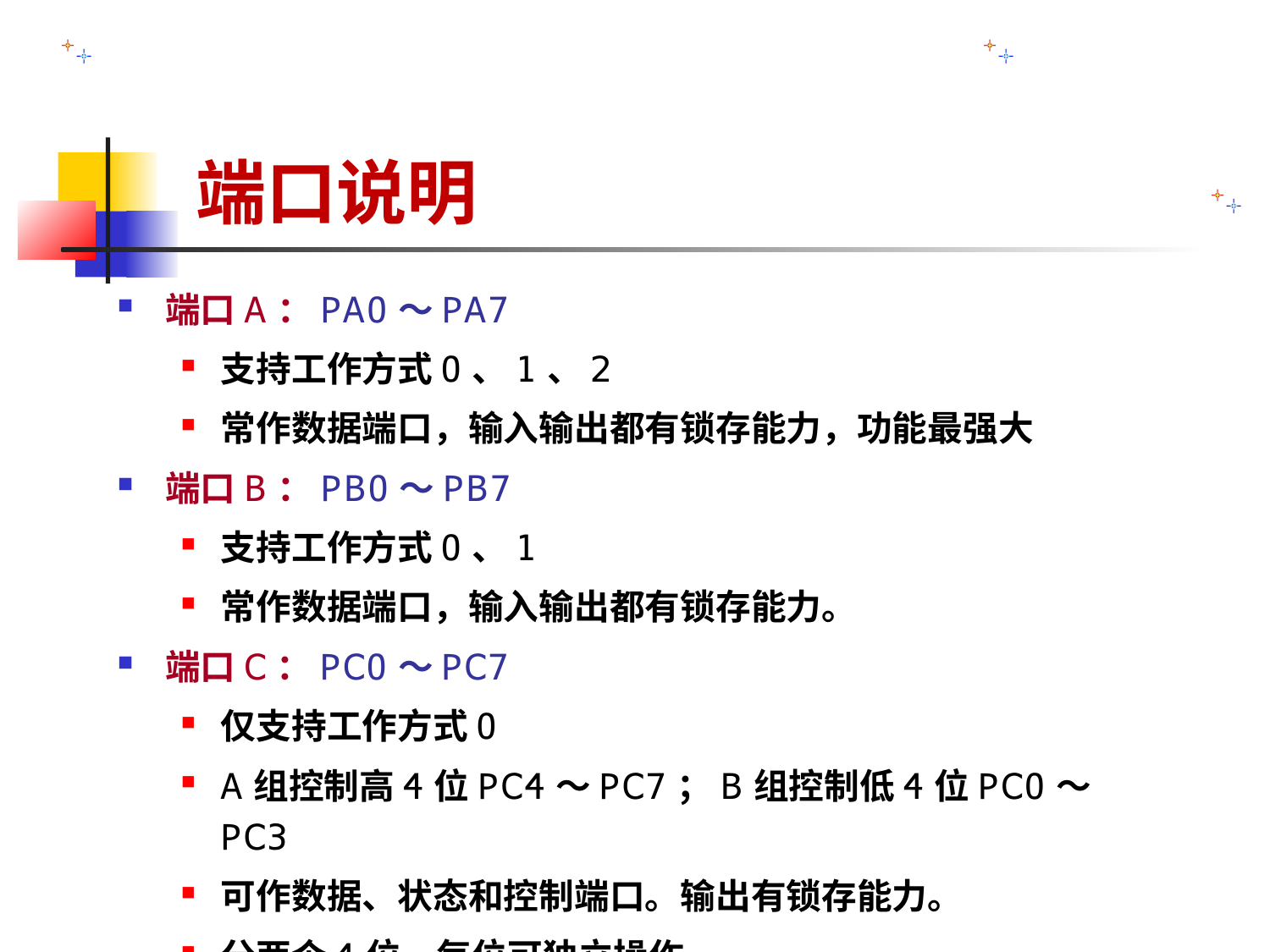

端口说明
端口A：PA0～PA7
支持工作方式0、1、2
常作数据端口，输入输出都有锁存能力，功能最强大
端口B：PB0～PB7
支持工作方式0、1
常作数据端口，输入输出都有锁存能力。
端口C：PC0～PC7
仅支持工作方式0
A组控制高4位PC4～PC7；B组控制低4位PC0～PC3
可作数据、状态和控制端口。输出有锁存能力。
分两个4位，每位可独立操作